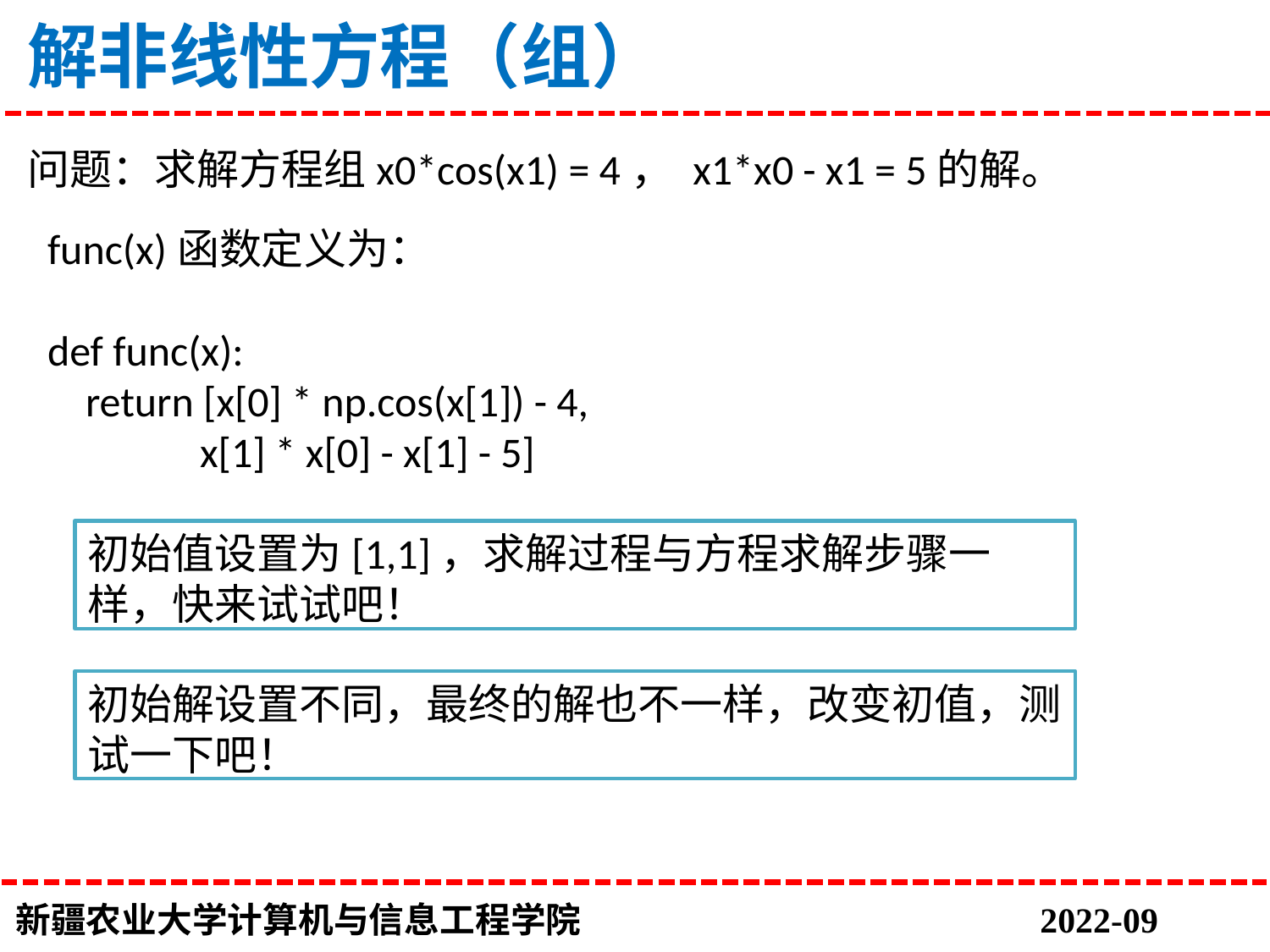

# 解非线性方程（组）
问题：求解方程组x0*cos(x1) = 4， x1*x0 - x1 = 5的解。
func(x)函数定义为：

def func(x):
    return [x[0] * np.cos(x[1]) - 4,
                x[1] * x[0] - x[1] - 5]
初始值设置为[1,1]，求解过程与方程求解步骤一样，快来试试吧！
初始解设置不同，最终的解也不一样，改变初值，测试一下吧！